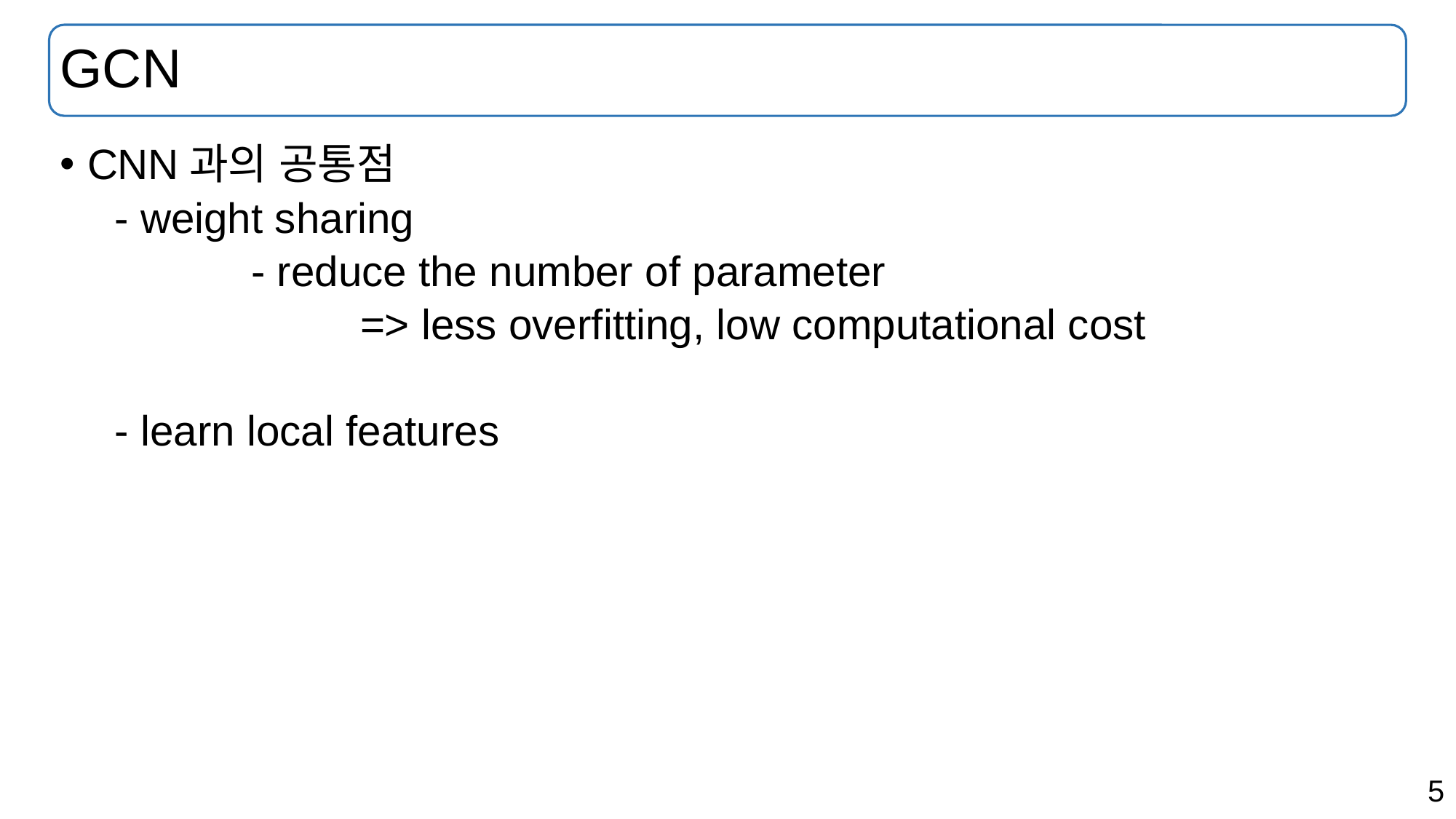

# GCN
CNN과의 공통점
- weight sharing
		- reduce the number of parameter
			=> less overfitting, low computational cost

- learn local features